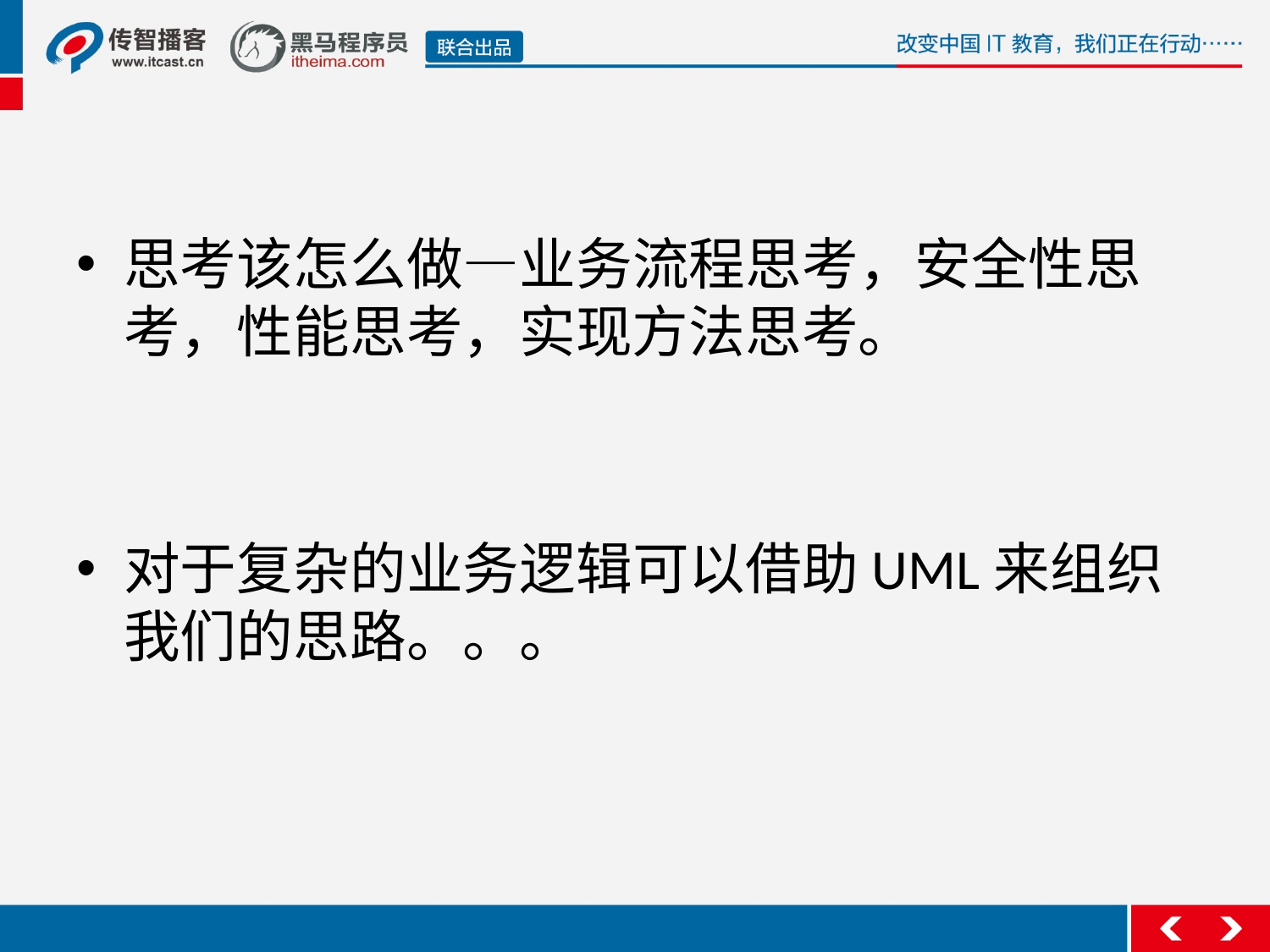

#
思考该怎么做—业务流程思考，安全性思考，性能思考，实现方法思考。

对于复杂的业务逻辑可以借助UML来组织我们的思路。。。